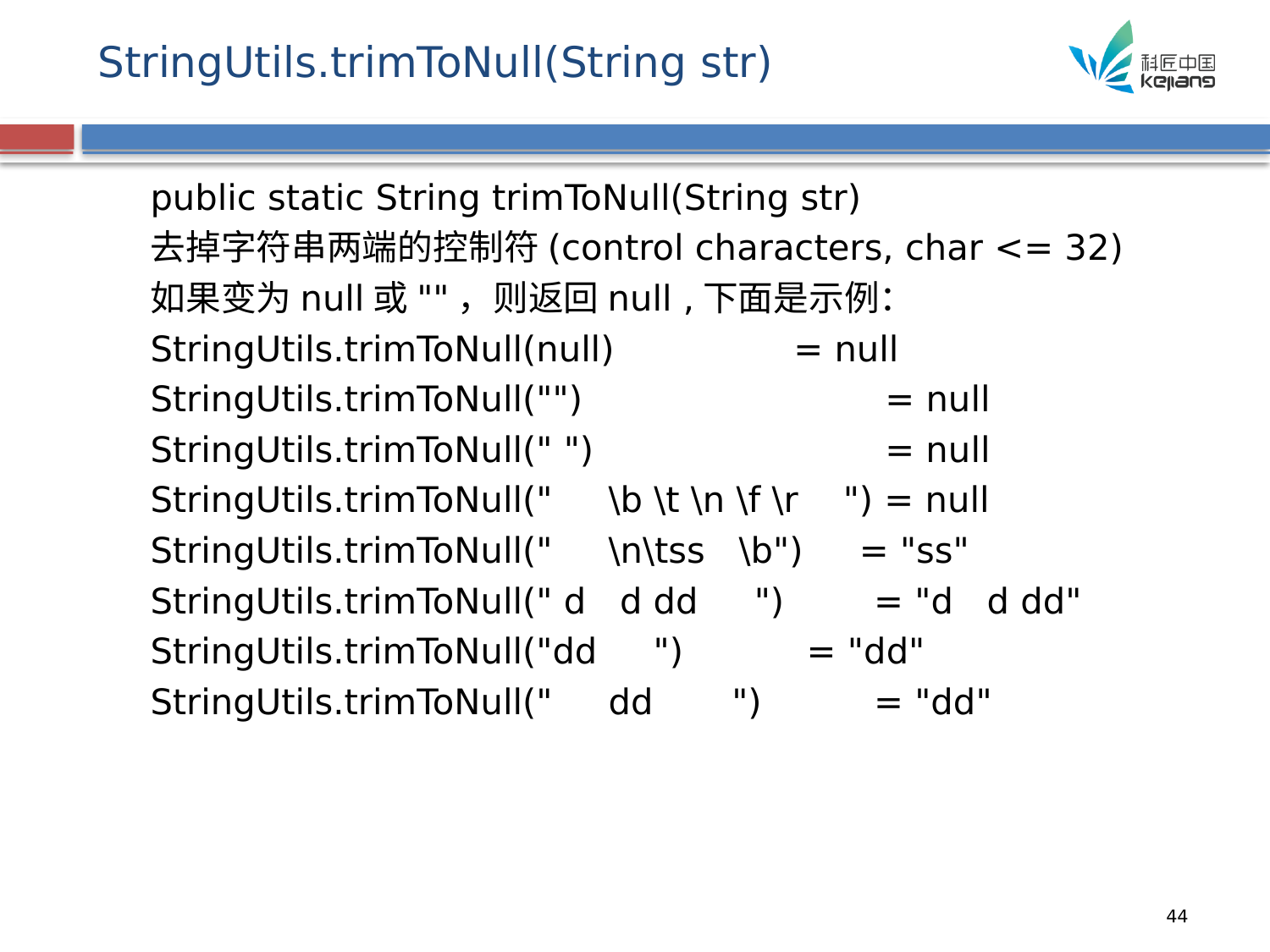

# StringUtils.trimToNull(String str)
public static String trimToNull(String str)
去掉字符串两端的控制符(control characters, char <= 32)
如果变为null或""，则返回null ,下面是示例：
StringUtils.trimToNull(null)                = null
StringUtils.trimToNull("")                           = null
StringUtils.trimToNull(" ")                          = null
StringUtils.trimToNull("     \b \t \n \f \r    ") = null
StringUtils.trimToNull("     \n\tss   \b")     = "ss"
StringUtils.trimToNull(" d   d dd     ")        = "d   d dd"
StringUtils.trimToNull("dd     ")           = "dd"
StringUtils.trimToNull("     dd       ")          = "dd"
44